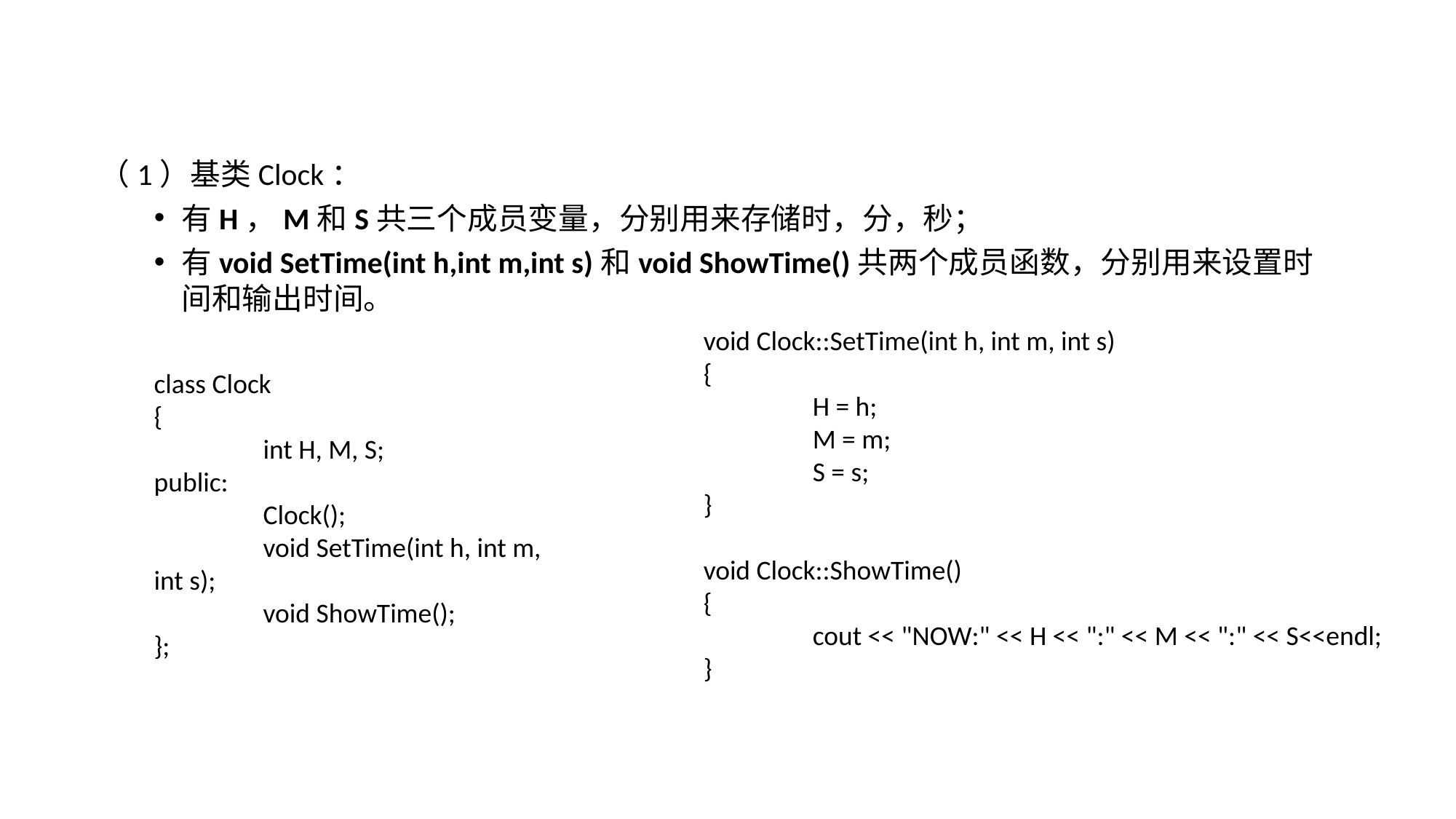

（1）基类Clock：
有H，M和S共三个成员变量，分别用来存储时，分，秒；
有void SetTime(int h,int m,int s)和void ShowTime()共两个成员函数，分别用来设置时间和输出时间。

void Clock::SetTime(int h, int m, int s)
{
	H = h;
	M = m;
	S = s;
}

void Clock::ShowTime()
{
	cout << "NOW:" << H << ":" << M << ":" << S<<endl;
}
class Clock
{
	int H, M, S;
public:
	Clock();
	void SetTime(int h, int m, int s);
	void ShowTime();
};